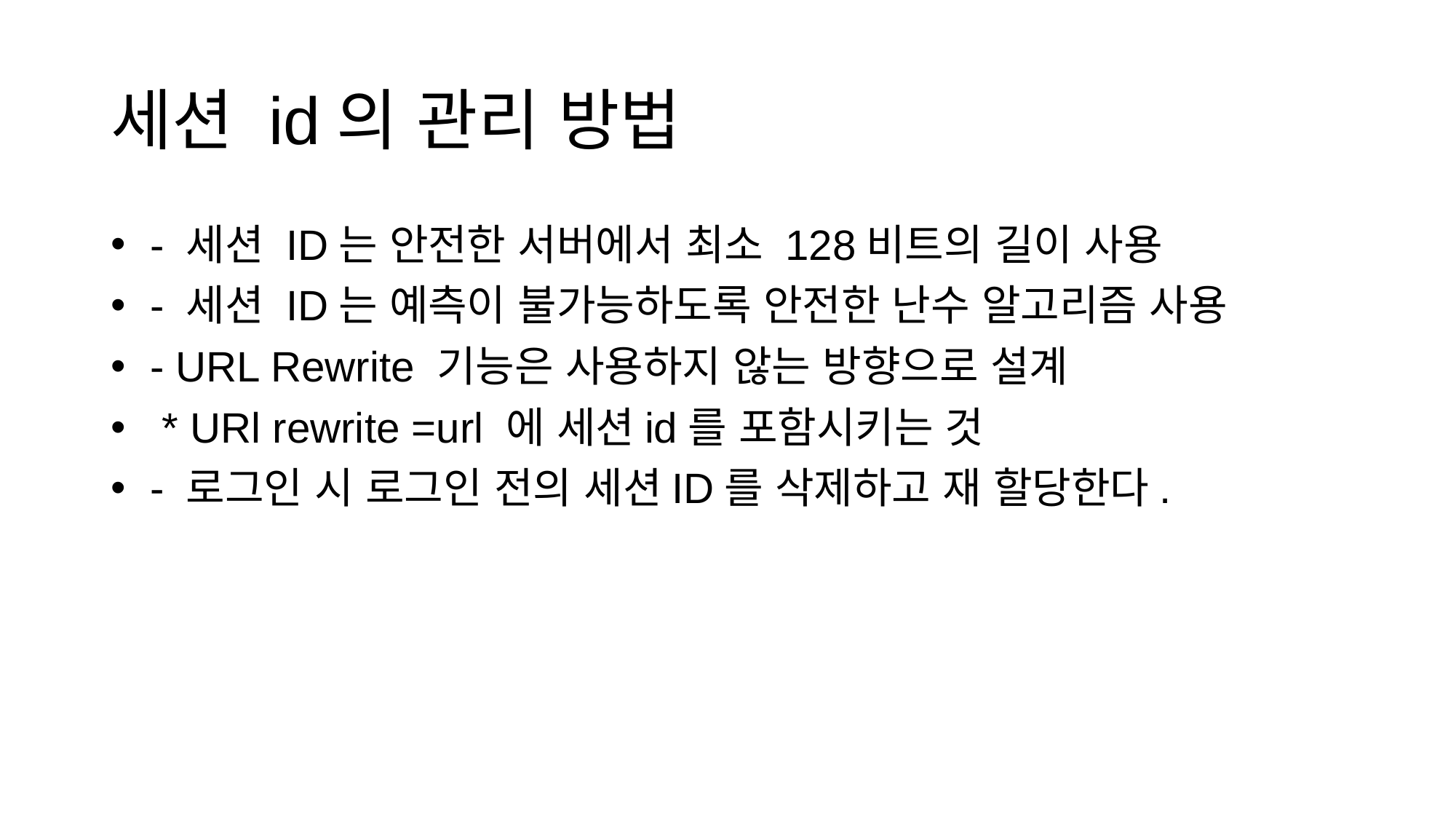

# 세션 id의 관리 방법
 - 세션 ID는 안전한 서버에서 최소 128비트의 길이 사용
 - 세션 ID는 예측이 불가능하도록 안전한 난수 알고리즘 사용
 - URL Rewrite 기능은 사용하지 않는 방향으로 설계
  * URl rewrite =url 에 세션id를 포함시키는 것
 - 로그인 시 로그인 전의 세션ID를 삭제하고 재 할당한다.